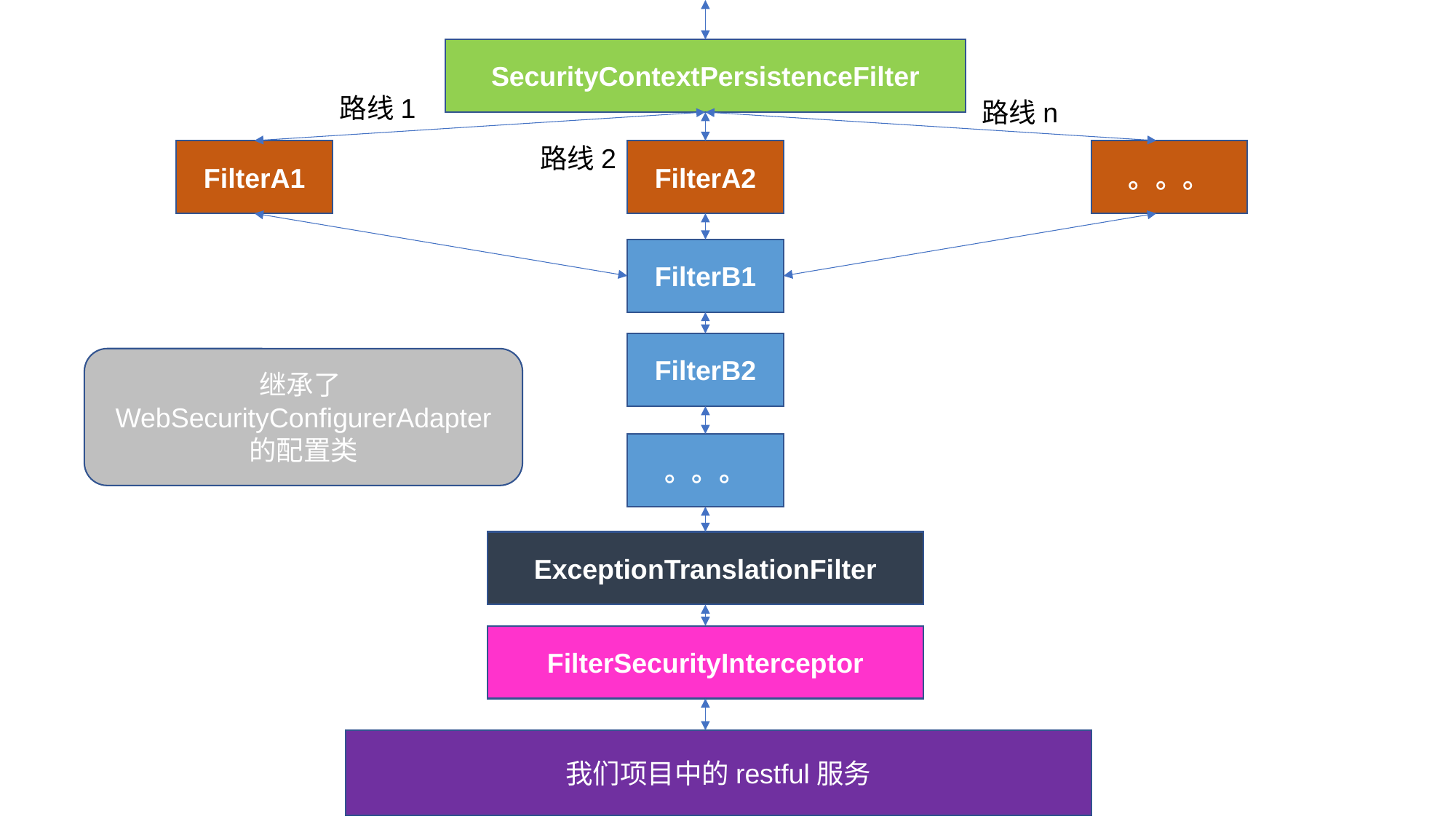

SecurityContextPersistenceFilter
路线1
路线n
路线2
FilterA1
。。。
FilterA2
FilterB1
FilterB2
继承了WebSecurityConfigurerAdapter
的配置类
。。。
ExceptionTranslationFilter
FilterSecurityInterceptor
我们项目中的restful服务